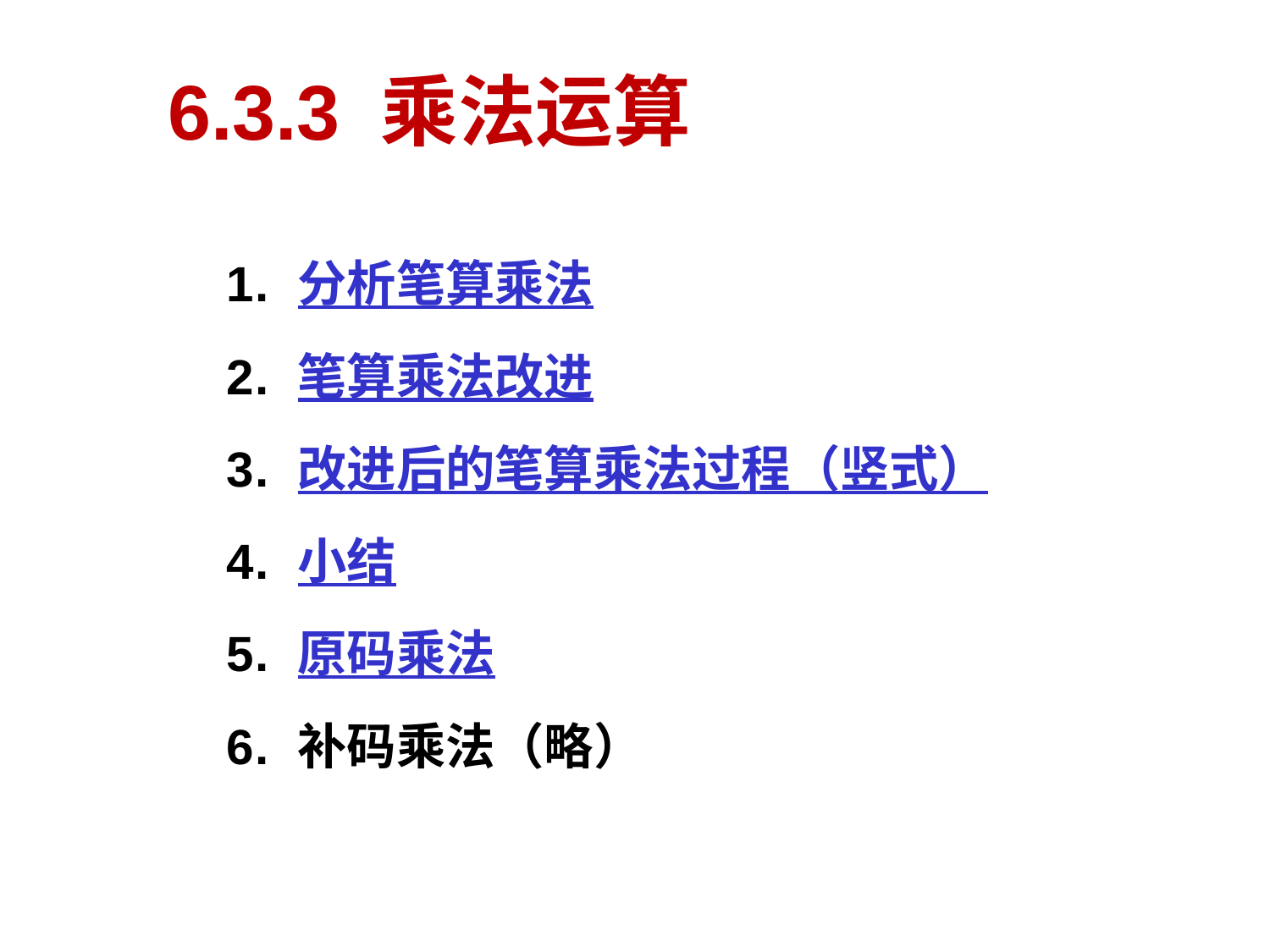

# 6.3.3 乘法运算
分析笔算乘法
笔算乘法改进
改进后的笔算乘法过程（竖式）
小结
原码乘法
补码乘法（略）